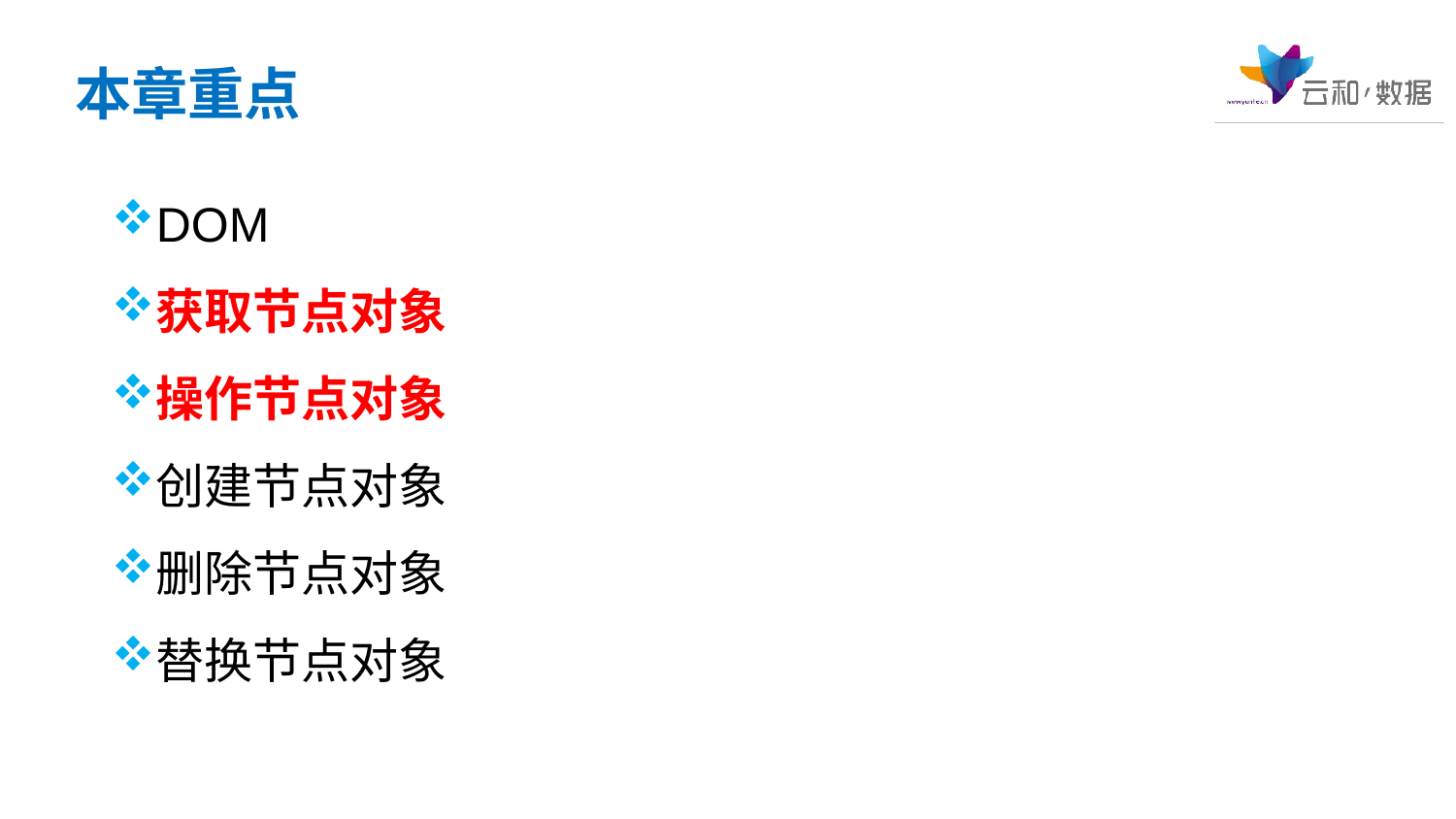

本章重点
DOM
获取节点对象
操作节点对象
创建节点对象
删除节点对象
替换节点对象
3